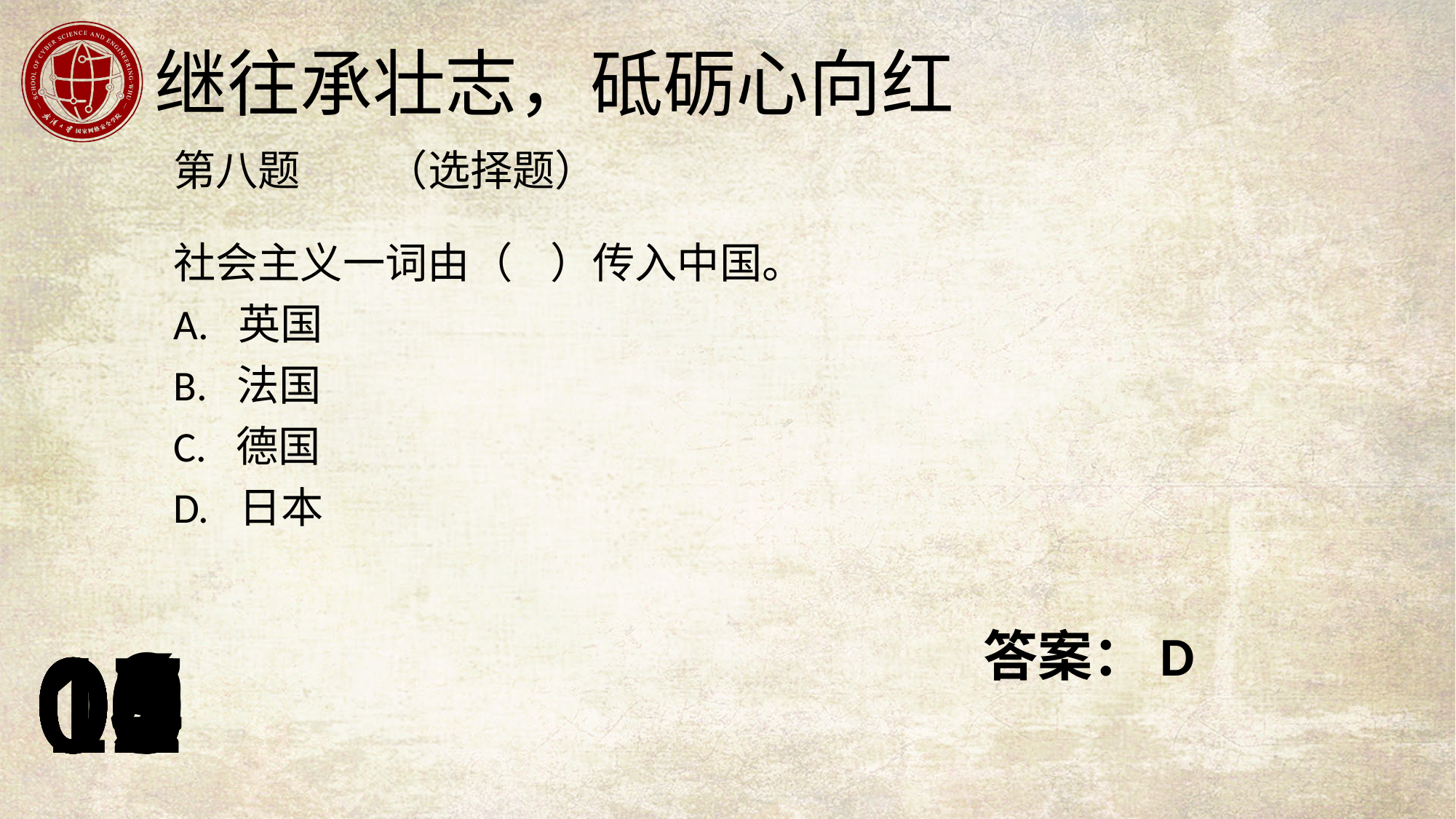

第八题         （选择题）
社会主义一词由（    ）传入中国。
A.  英国
B.  法国
C.  德国
D.  日本
答案：D